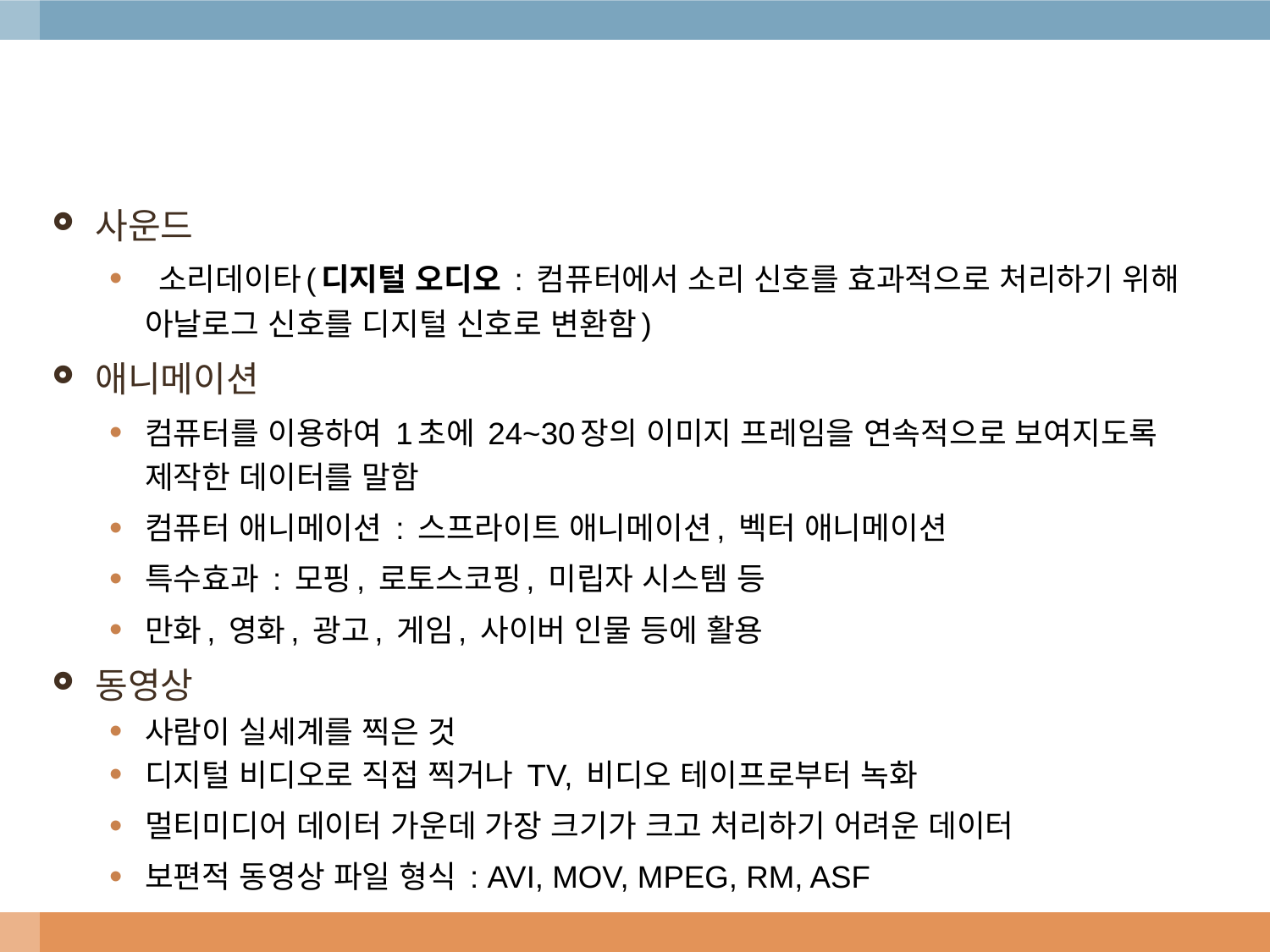

#
사운드
 소리데이타(디지털 오디오 : 컴퓨터에서 소리 신호를 효과적으로 처리하기 위해 아날로그 신호를 디지털 신호로 변환함)
애니메이션
컴퓨터를 이용하여 1초에 24~30장의 이미지 프레임을 연속적으로 보여지도록 제작한 데이터를 말함
컴퓨터 애니메이션 : 스프라이트 애니메이션, 벡터 애니메이션
특수효과 : 모핑, 로토스코핑, 미립자 시스템 등
만화, 영화, 광고, 게임, 사이버 인물 등에 활용
동영상
사람이 실세계를 찍은 것
디지털 비디오로 직접 찍거나 TV, 비디오 테이프로부터 녹화
멀티미디어 데이터 가운데 가장 크기가 크고 처리하기 어려운 데이터
보편적 동영상 파일 형식 : AVI, MOV, MPEG, RM, ASF